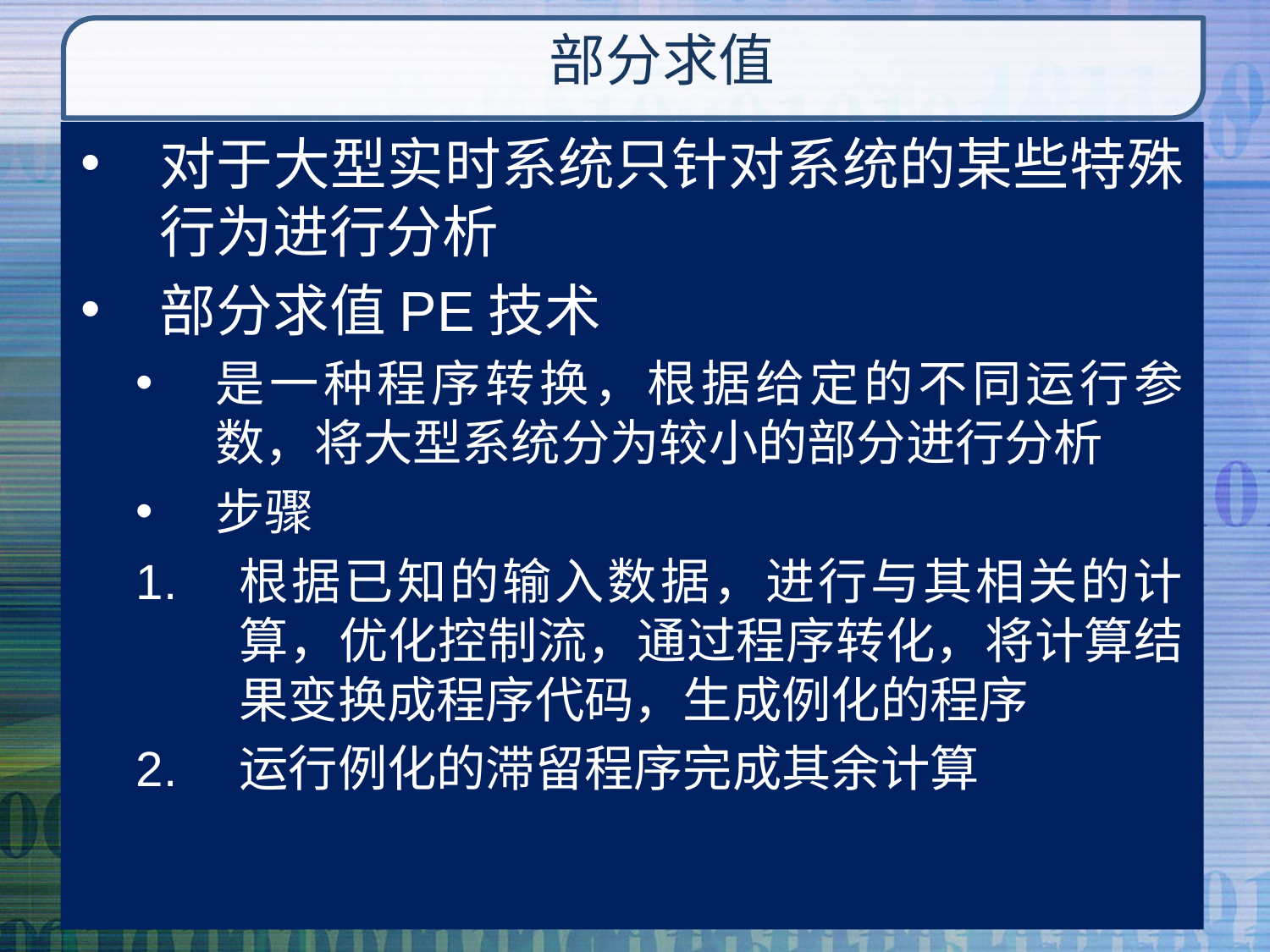

# 部分求值
对于大型实时系统只针对系统的某些特殊行为进行分析
部分求值PE技术
是一种程序转换，根据给定的不同运行参数，将大型系统分为较小的部分进行分析
步骤
根据已知的输入数据，进行与其相关的计算，优化控制流，通过程序转化，将计算结果变换成程序代码，生成例化的程序
运行例化的滞留程序完成其余计算